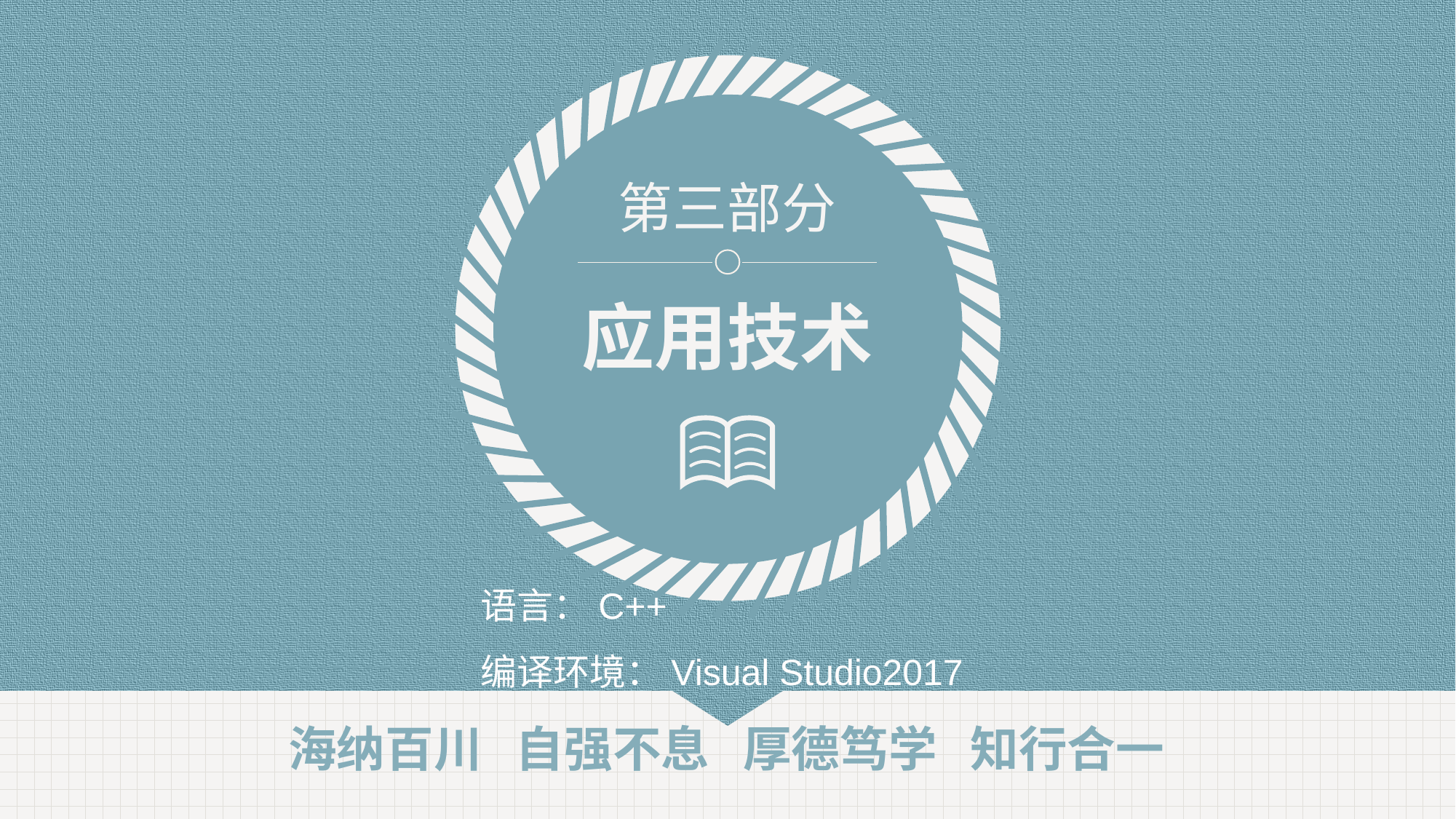

第三部分
应用技术

语言：C++
编译环境：Visual Studio2017
海纳百川   自强不息   厚德笃学   知行合一